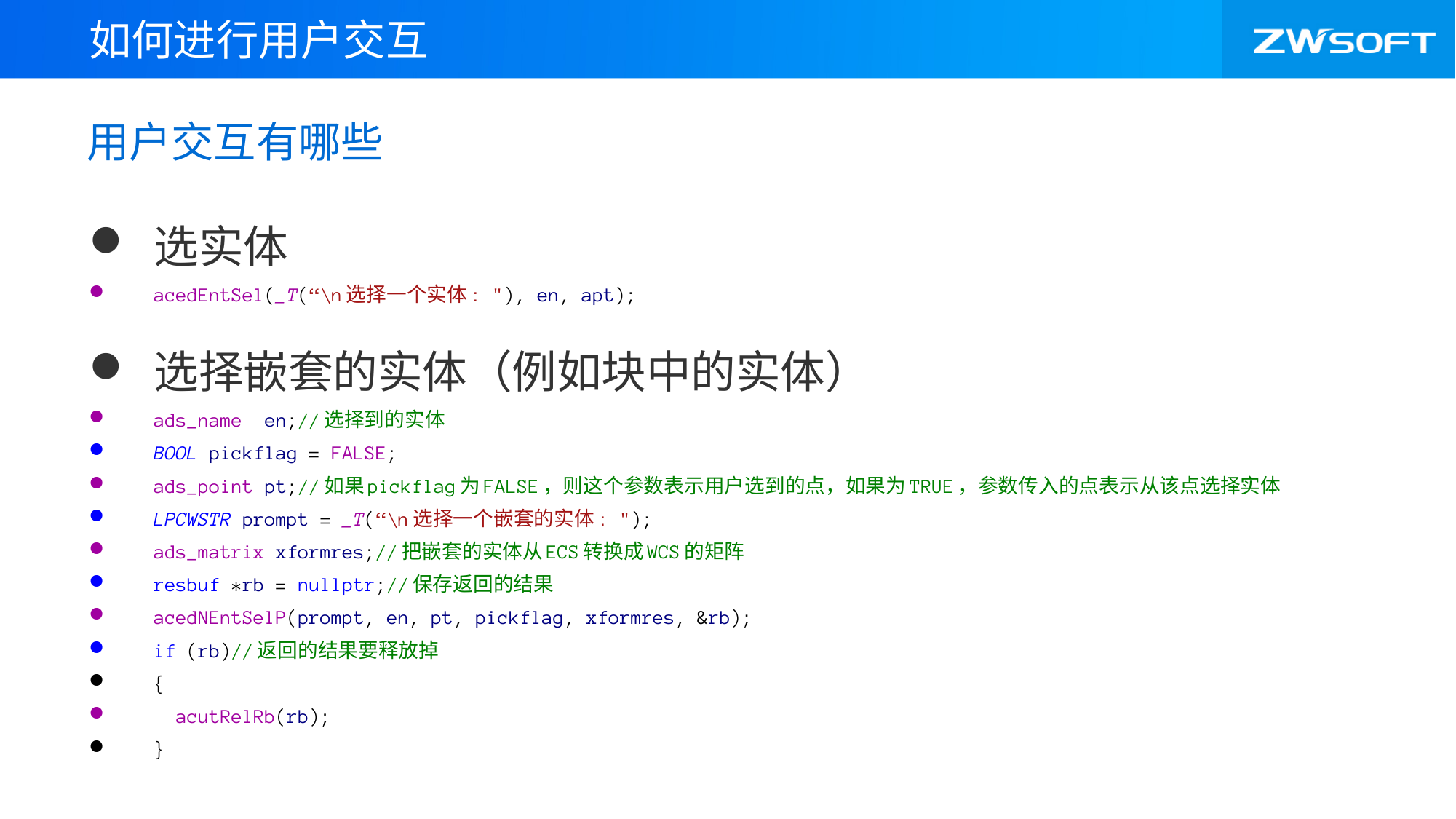

如何进行用户交互
# 用户交互有哪些
选实体
acedEntSel(_T(“\n选择一个实体: "), en, apt);

选择嵌套的实体（例如块中的实体）
ads_name  en;//选择到的实体
BOOL pickflag = FALSE;
ads_point pt;//如果pickflag为FALSE，则这个参数表示用户选到的点，如果为TRUE，参数传入的点表示从该点选择实体
LPCWSTR prompt = _T(“\n选择一个嵌套的实体: ");
ads_matrix xformres;//把嵌套的实体从ECS转换成WCS的矩阵
resbuf *rb = nullptr;//保存返回的结果
acedNEntSelP(prompt, en, pt, pickflag, xformres, &rb);
if (rb)//返回的结果要释放掉
{
  acutRelRb(rb);
}